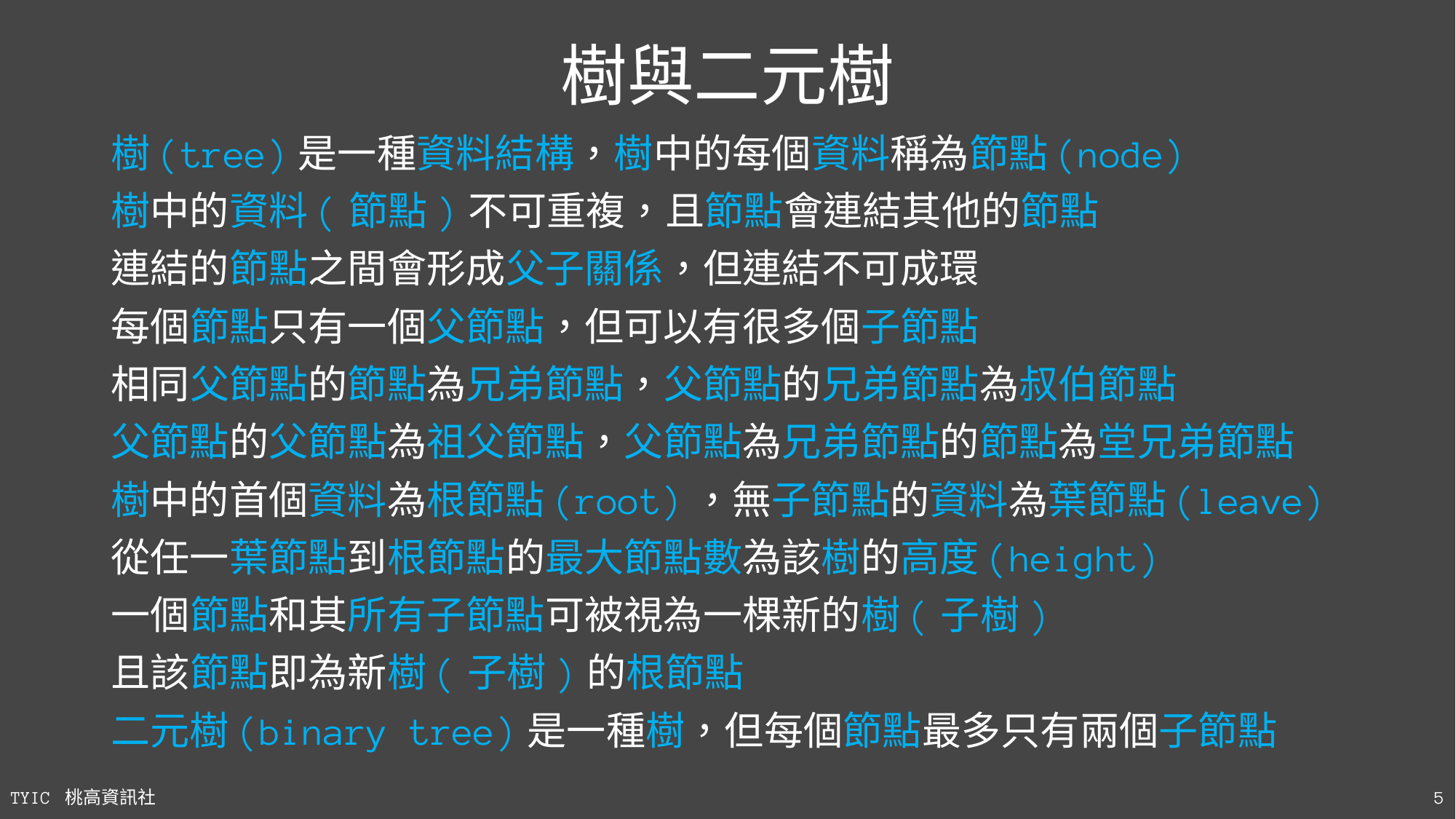

# 樹與二元樹
樹(tree)是一種資料結構，樹中的每個資料稱為節點(node)
樹中的資料(節點)不可重複，且節點會連結其他的節點
連結的節點之間會形成父子關係，但連結不可成環
每個節點只有一個父節點，但可以有很多個子節點
相同父節點的節點為兄弟節點，父節點的兄弟節點為叔伯節點
父節點的父節點為祖父節點，父節點為兄弟節點的節點為堂兄弟節點
樹中的首個資料為根節點(root)，無子節點的資料為葉節點(leave)
從任一葉節點到根節點的最大節點數為該樹的高度(height)
一個節點和其所有子節點可被視為一棵新的樹(子樹)
且該節點即為新樹(子樹)的根節點
二元樹(binary tree)是一種樹，但每個節點最多只有兩個子節點